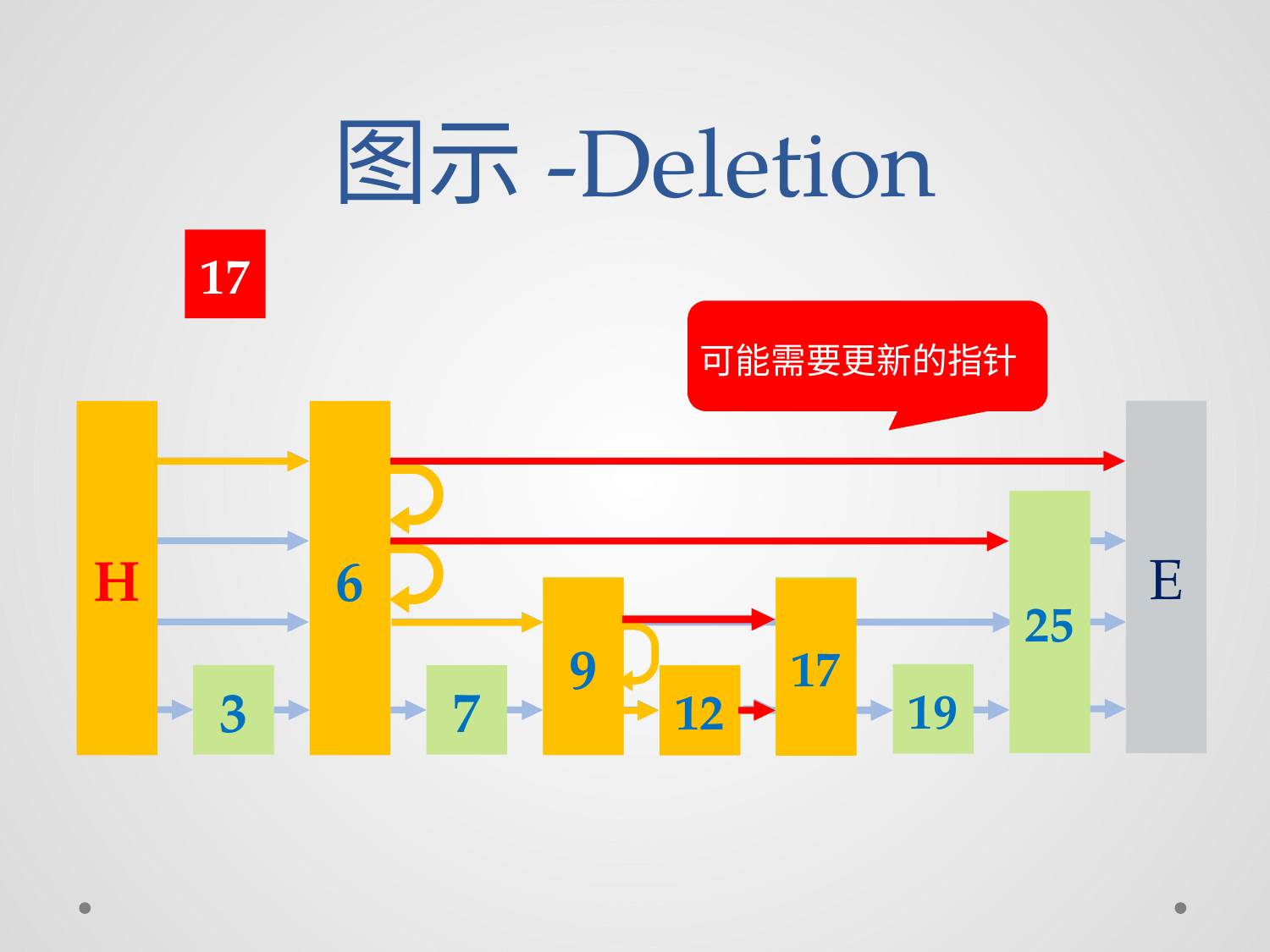

# 图示-Deletion
17

可能需要更新的指针
H
6
E
H
6

9

12

25

9
17
17

19
3
7
12